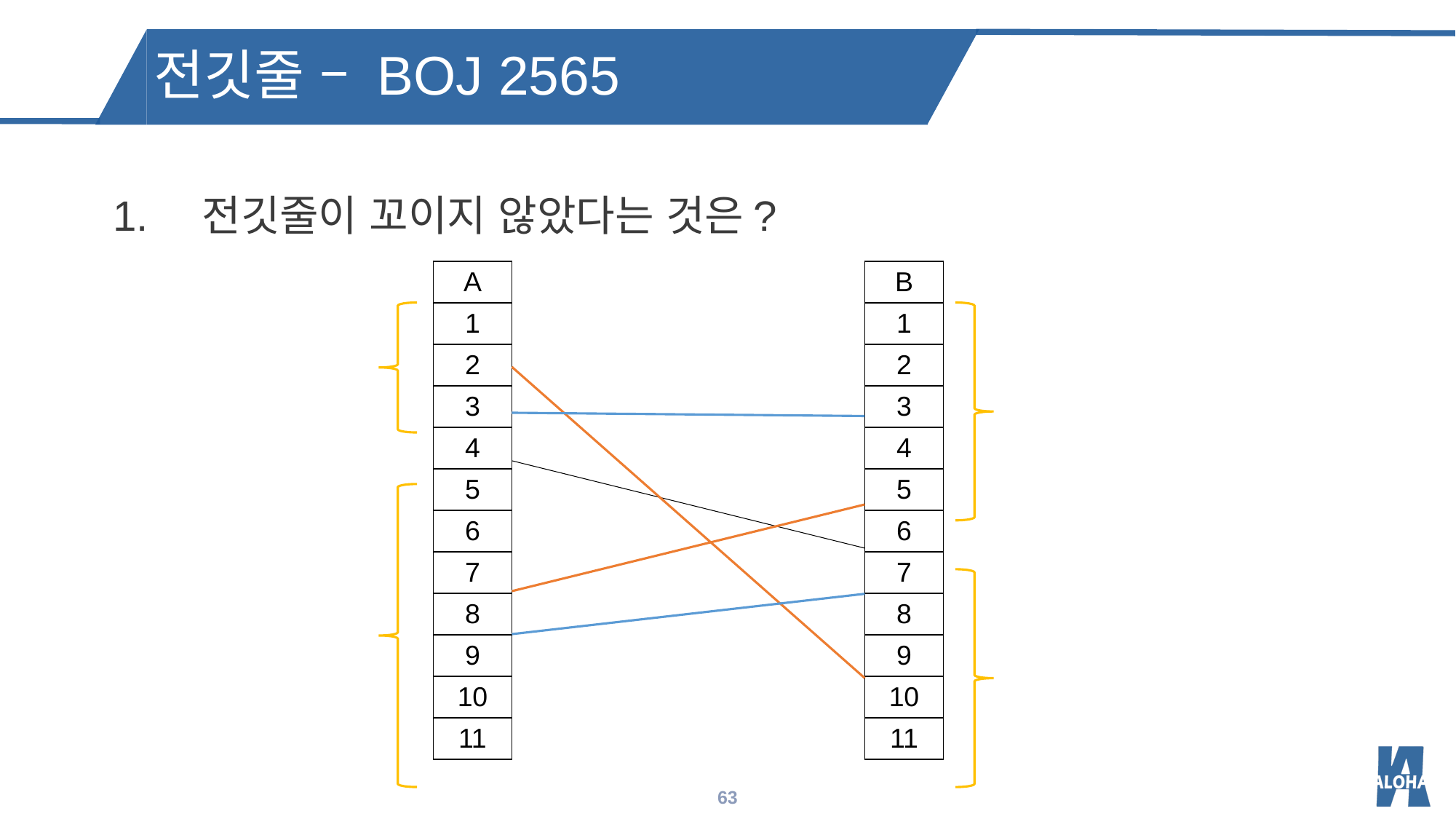

전깃줄 – BOJ 2565
전깃줄이 꼬이지 않았다는 것은?
| A |
| --- |
| 1 |
| 2 |
| 3 |
| 4 |
| 5 |
| 6 |
| 7 |
| 8 |
| 9 |
| 10 |
| 11 |
| B |
| --- |
| 1 |
| 2 |
| 3 |
| 4 |
| 5 |
| 6 |
| 7 |
| 8 |
| 9 |
| 10 |
| 11 |

63